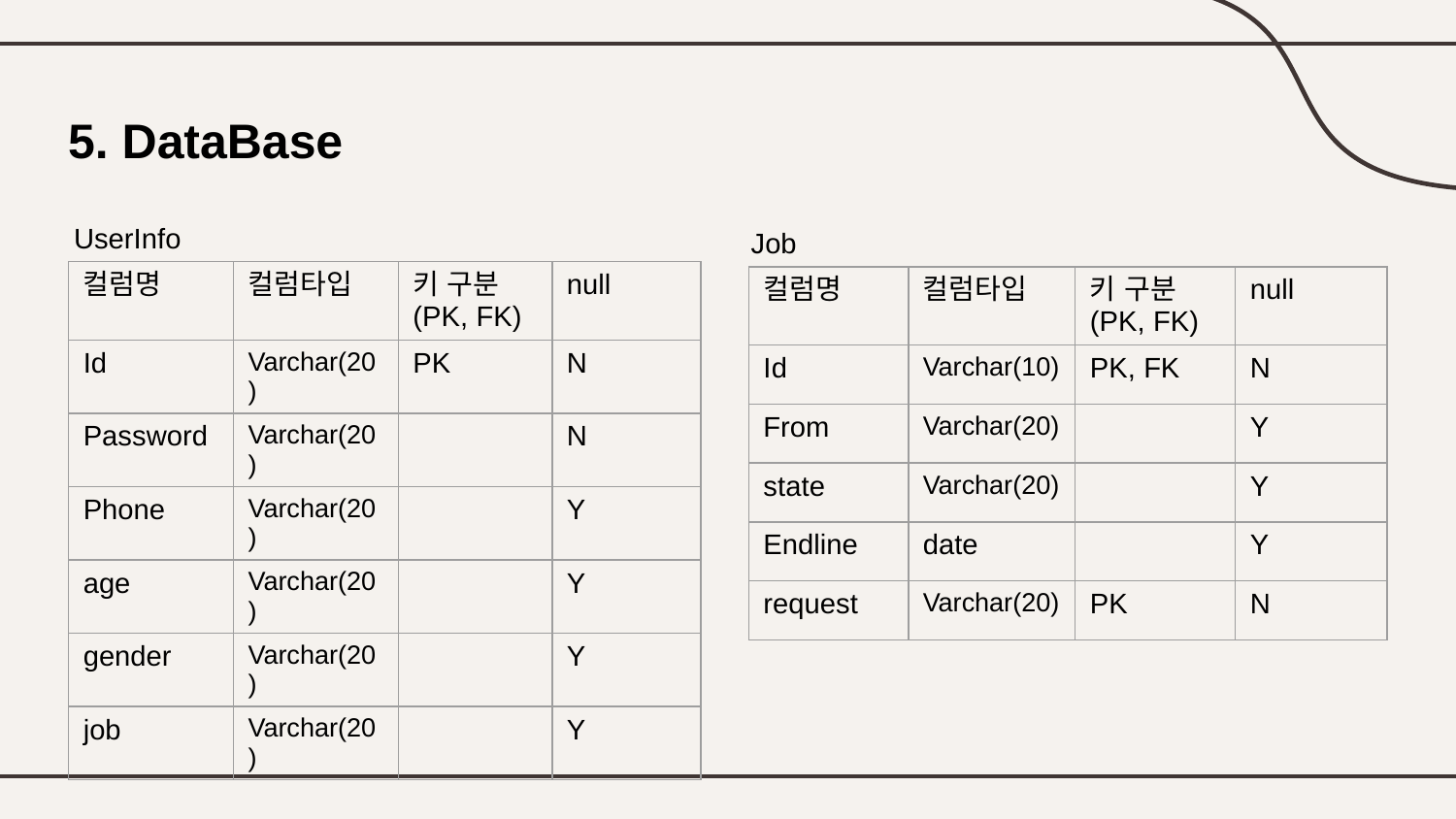

5. DataBase
#
UserInfo
Job
| 컬럼명 | 컬럼타입 | 키 구분(PK, FK) | null |
| --- | --- | --- | --- |
| Id | Varchar(20) | PK | N |
| Password | Varchar(20) |  | N |
| Phone | Varchar(20) |  | Y |
| age | Varchar(20) |  | Y |
| gender | Varchar(20) |  | Y |
| job | Varchar(20) |  | Y |
| 컬럼명 | 컬럼타입 | 키 구분(PK, FK) | null |
| --- | --- | --- | --- |
| Id | Varchar(10) | PK, FK | N |
| From | Varchar(20) |  | Y |
| state | Varchar(20) |  | Y |
| Endline | date |  | Y |
| request | Varchar(20) | PK | N |